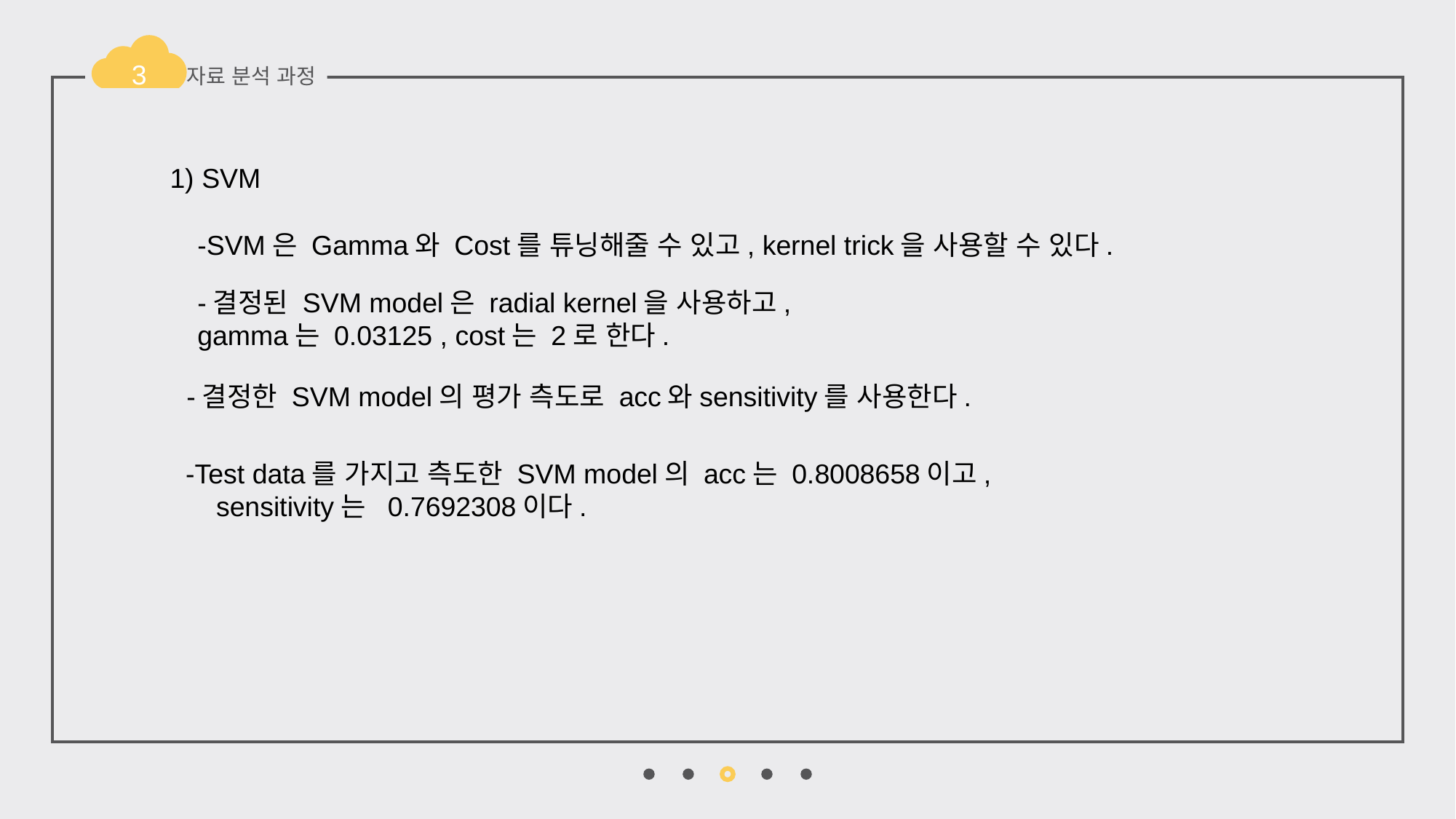

3

자료 분석 과정

1) SVM
-SVM은 Gamma와 Cost를 튜닝해줄 수 있고, kernel trick을 사용할 수 있다.
-결정된 SVM model은 radial kernel을 사용하고, gamma는 0.03125 , cost는 2로 한다.
-결정한 SVM model의 평가 측도로 acc와sensitivity를 사용한다.

-Test data를 가지고 측도한 SVM model의 acc는 0.8008658이고,
    sensitivity는  0.7692308이다.